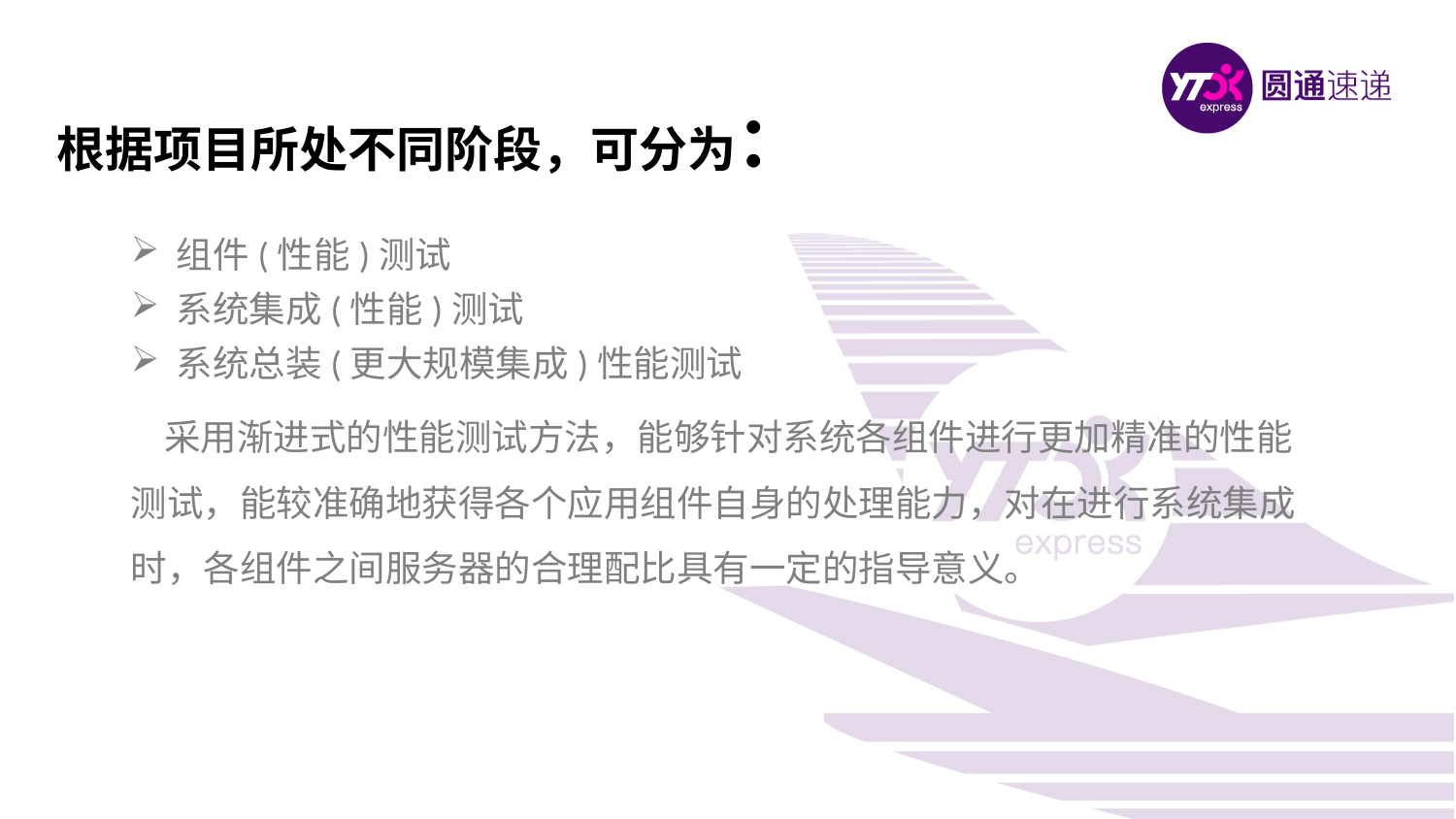

根据项目所处不同阶段，可分为：

组件(性能)测试
系统集成(性能)测试
系统总装(更大规模集成)性能测试
   采用渐进式的性能测试方法，能够针对系统各组件进行更加精准的性能测试，能较准确地获得各个应用组件自身的处理能力，对在进行系统集成时，各组件之间服务器的合理配比具有一定的指导意义。